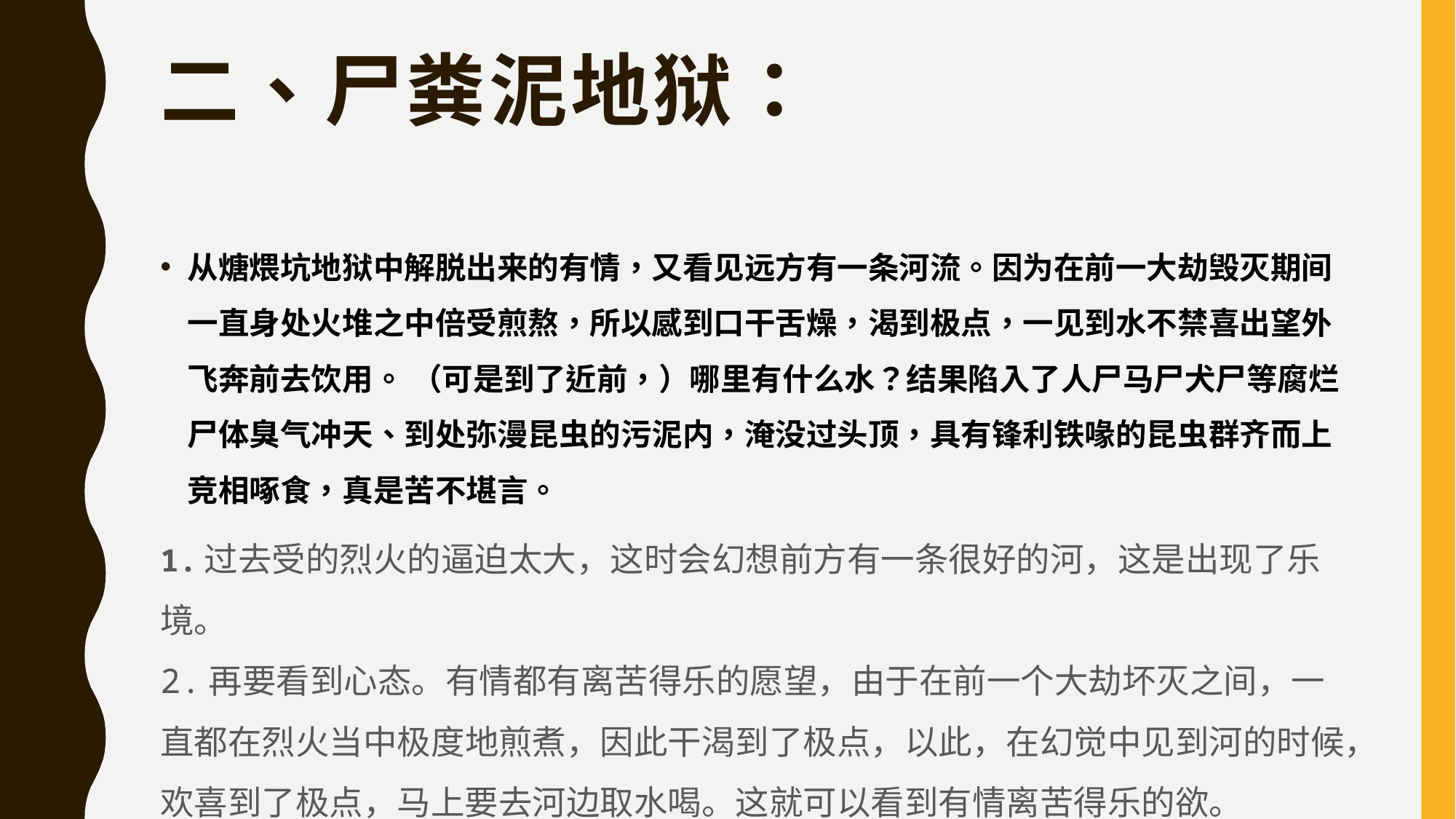

# 二、尸粪泥地狱：
从煻煨坑地狱中解脱出来的有情，又看见远方有一条河流。因为在前一大劫毁灭期间一直身处火堆之中倍受煎熬，所以感到口干舌燥，渴到极点，一见到水不禁喜出望外飞奔前去饮用。 （可是到了近前，）哪里有什么水？结果陷入了人尸马尸犬尸等腐烂尸体臭气冲天、到处弥漫昆虫的污泥内，淹没过头顶，具有锋利铁喙的昆虫群齐而上竞相啄食，真是苦不堪言。
1.过去受的烈火的逼迫太大，这时会幻想前方有一条很好的河，这是出现了乐境。
2.再要看到心态。有情都有离苦得乐的愿望，由于在前一个大劫坏灭之间，一直都在烈火当中极度地煎煮，因此干渴到了极点，以此，在幻觉中见到河的时候，欢喜到了极点，马上要去河边取水喝。这就可以看到有情离苦得乐的欲。